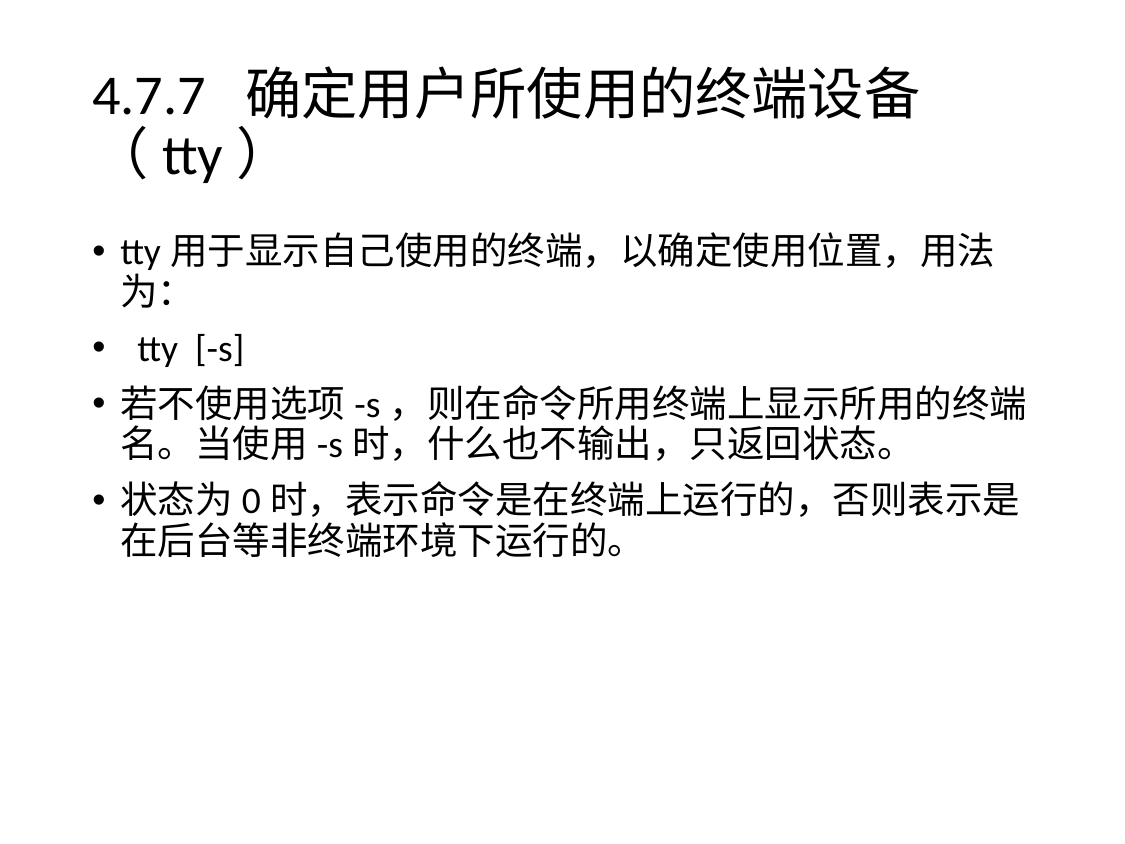

# 4.7.7  确定用户所使用的终端设备（tty）
tty用于显示自己使用的终端，以确定使用位置，用法为：
  tty  [-s]
若不使用选项-s，则在命令所用终端上显示所用的终端名。当使用-s时，什么也不输出，只返回状态。
状态为0时，表示命令是在终端上运行的，否则表示是在后台等非终端环境下运行的。